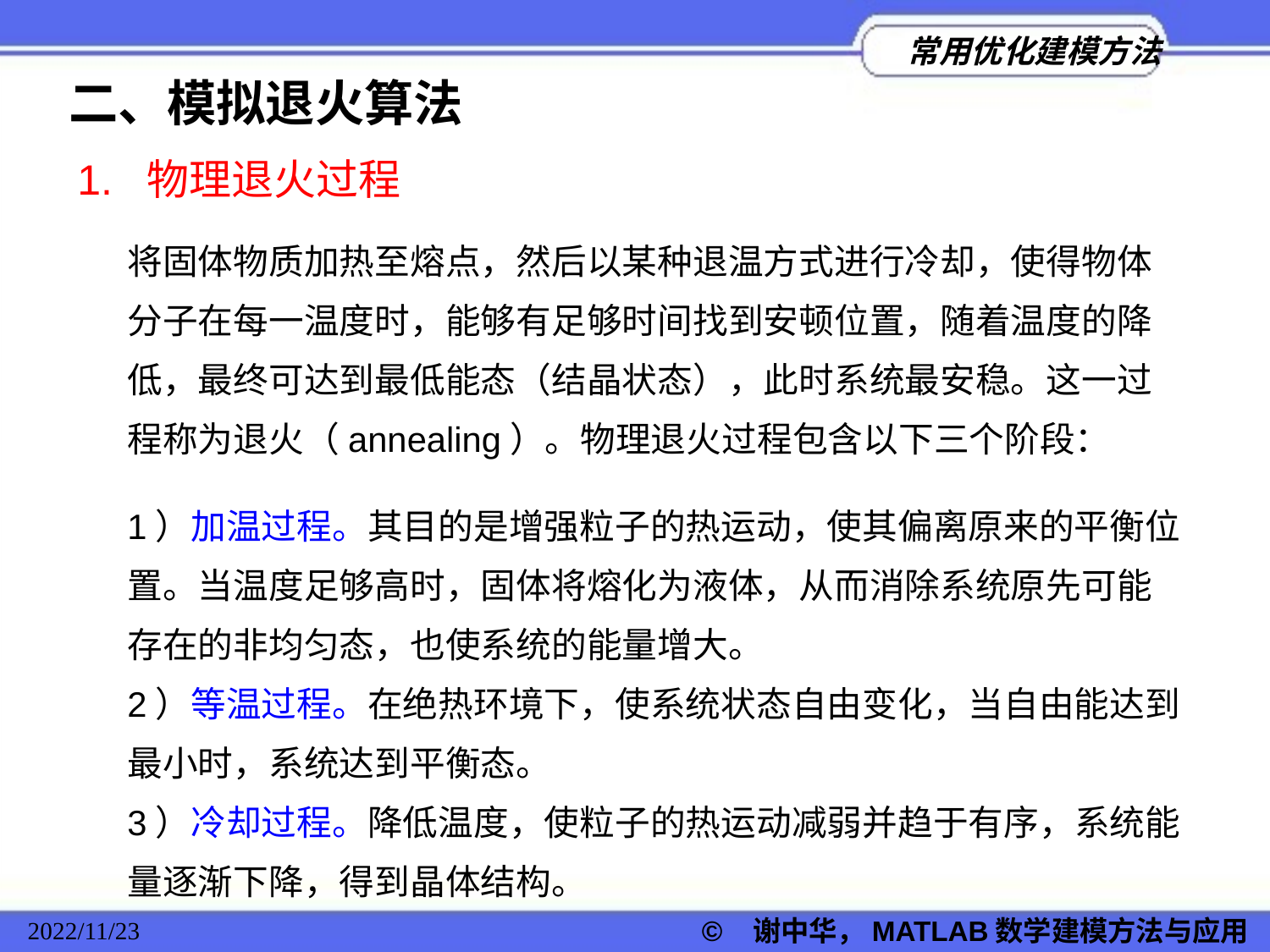

二、模拟退火算法
1.  物理退火过程
将固体物质加热至熔点，然后以某种退温方式进行冷却，使得物体分子在每一温度时，能够有足够时间找到安顿位置，随着温度的降低，最终可达到最低能态（结晶状态），此时系统最安稳。这一过程称为退火（annealing）。物理退火过程包含以下三个阶段：
1）加温过程。其目的是增强粒子的热运动，使其偏离原来的平衡位置。当温度足够高时，固体将熔化为液体，从而消除系统原先可能存在的非均匀态，也使系统的能量增大。
2）等温过程。在绝热环境下，使系统状态自由变化，当自由能达到最小时，系统达到平衡态。
3）冷却过程。降低温度，使粒子的热运动减弱并趋于有序，系统能量逐渐下降，得到晶体结构。
2022/11/23
©   谢中华，MATLAB数学建模方法与应用